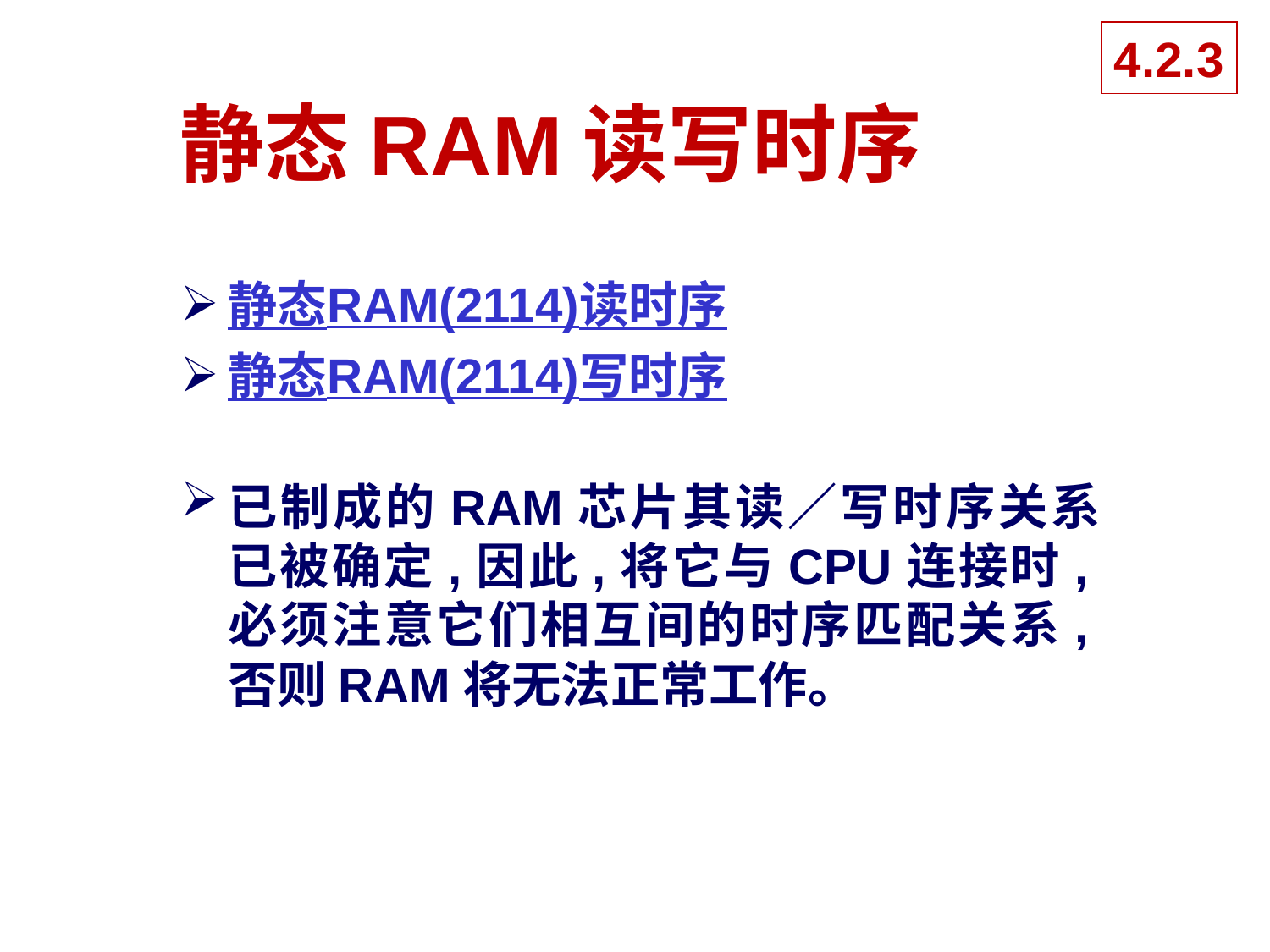

4.2.3
# 静态RAM读写时序
静态RAM(2114)读时序
静态RAM(2114)写时序

已制成的RAM芯片其读／写时序关系已被确定,因此,将它与CPU连接时,必须注意它们相互间的时序匹配关系,否则RAM将无法正常工作。